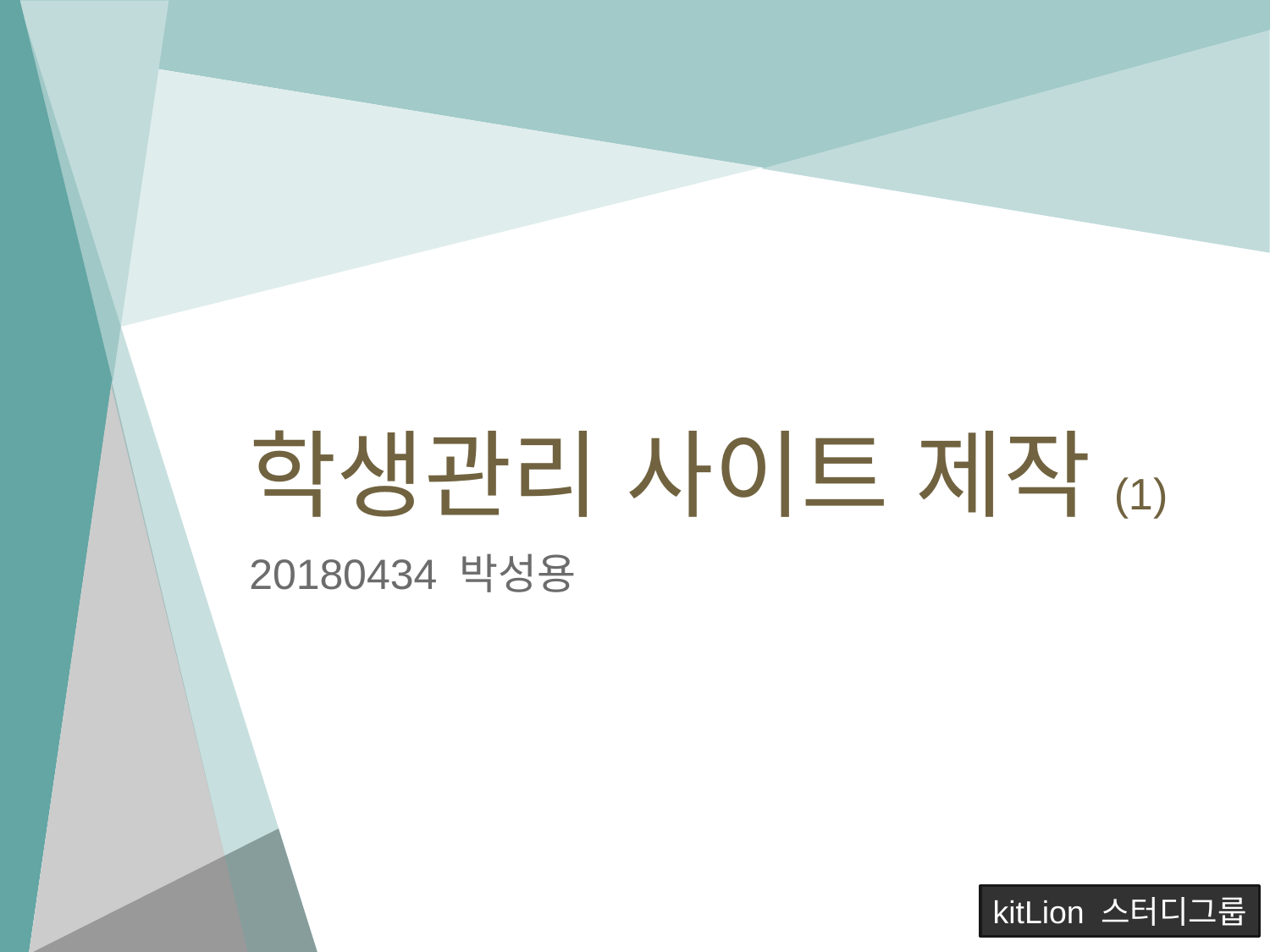

# 학생관리 사이트 제작(1)
20180434 박성용
kitLion 스터디그룹